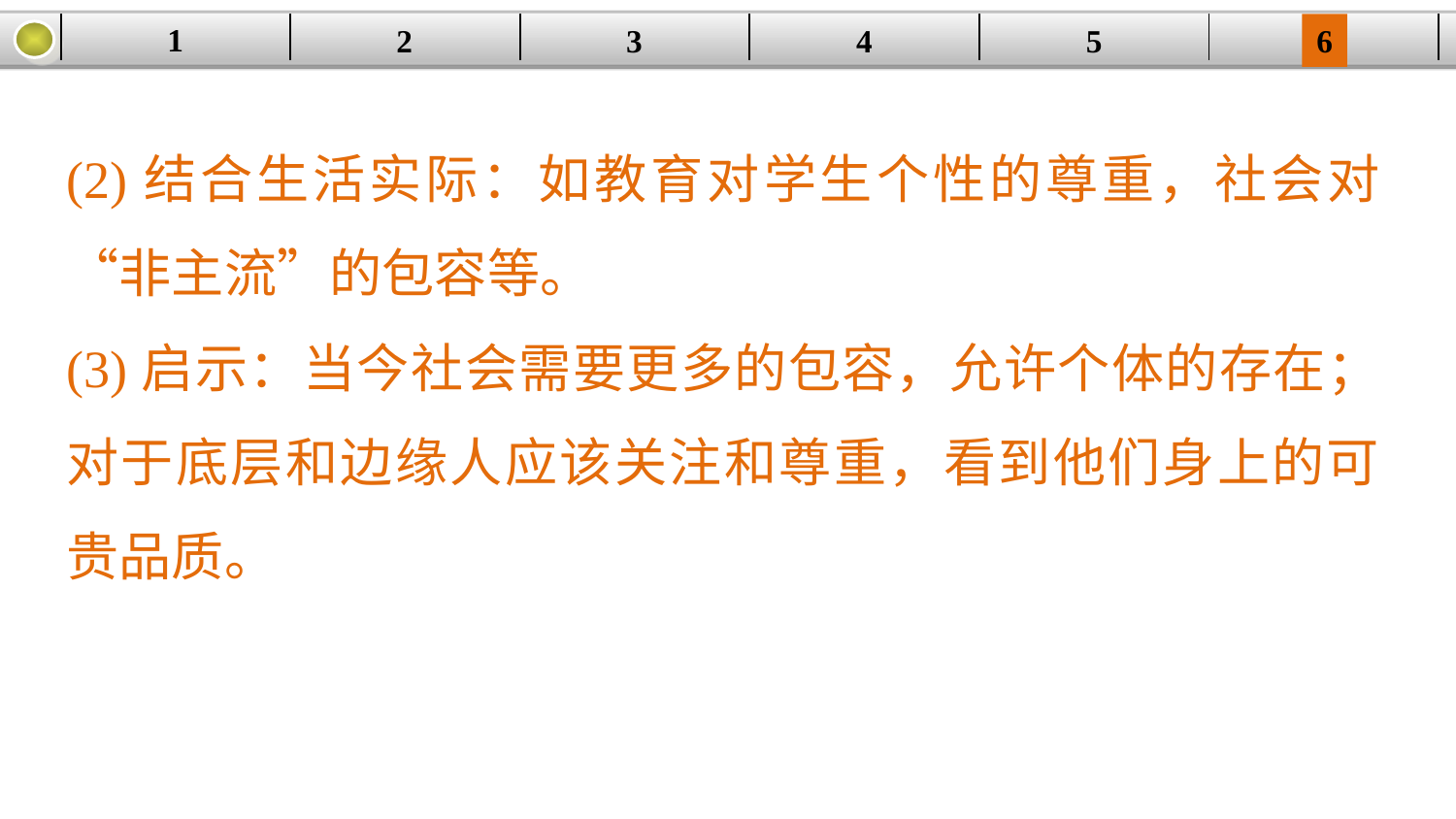

1
2
3
4
|  |  |  |  |  |  |
| --- | --- | --- | --- | --- | --- |
5
6

(2)结合生活实际：如教育对学生个性的尊重，社会对“非主流”的包容等。
(3)启示：当今社会需要更多的包容，允许个体的存在；对于底层和边缘人应该关注和尊重，看到他们身上的可贵品质。